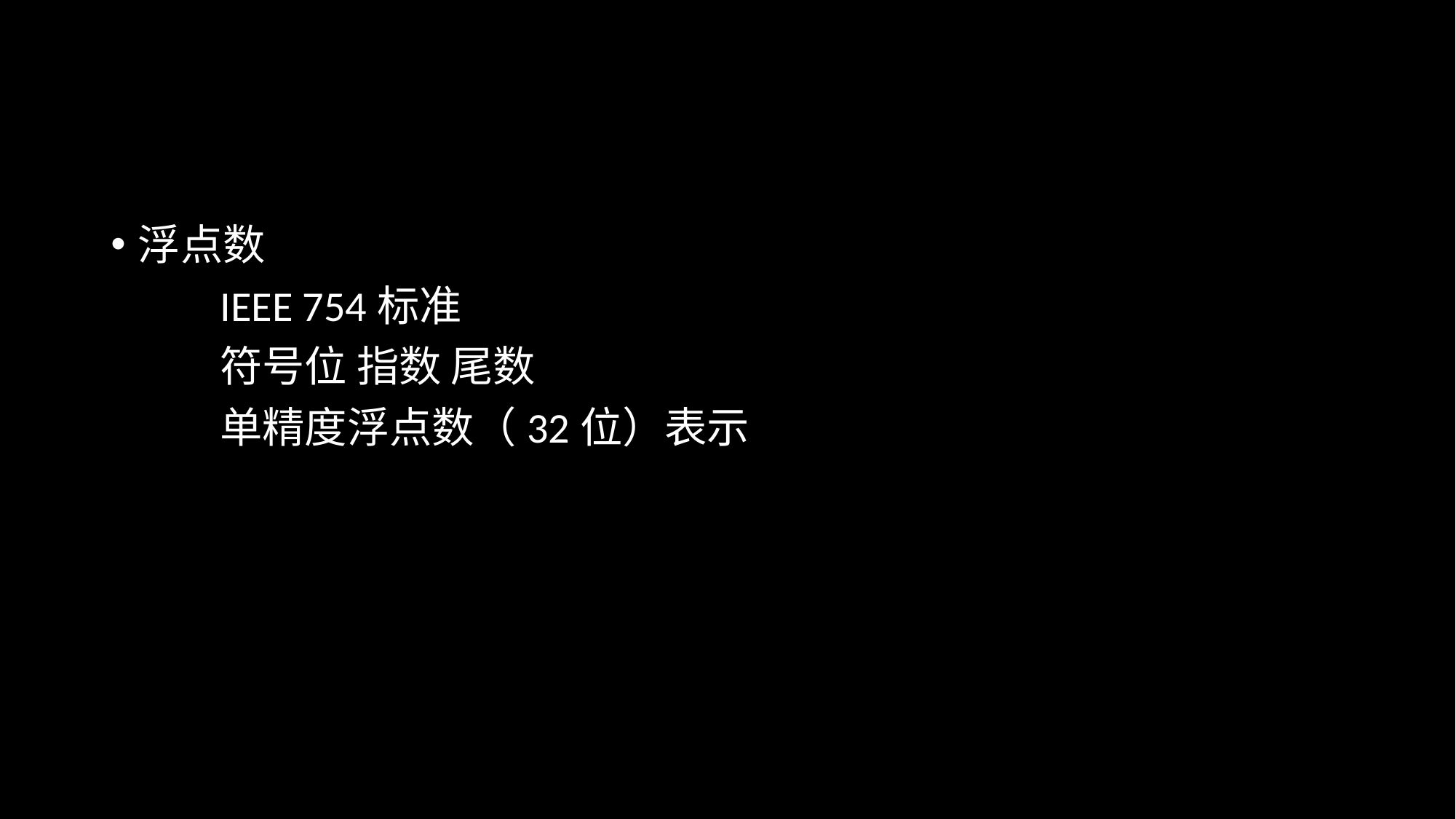

#
浮点数
	IEEE 754标准
	符号位 指数 尾数
	单精度浮点数（32位）表示